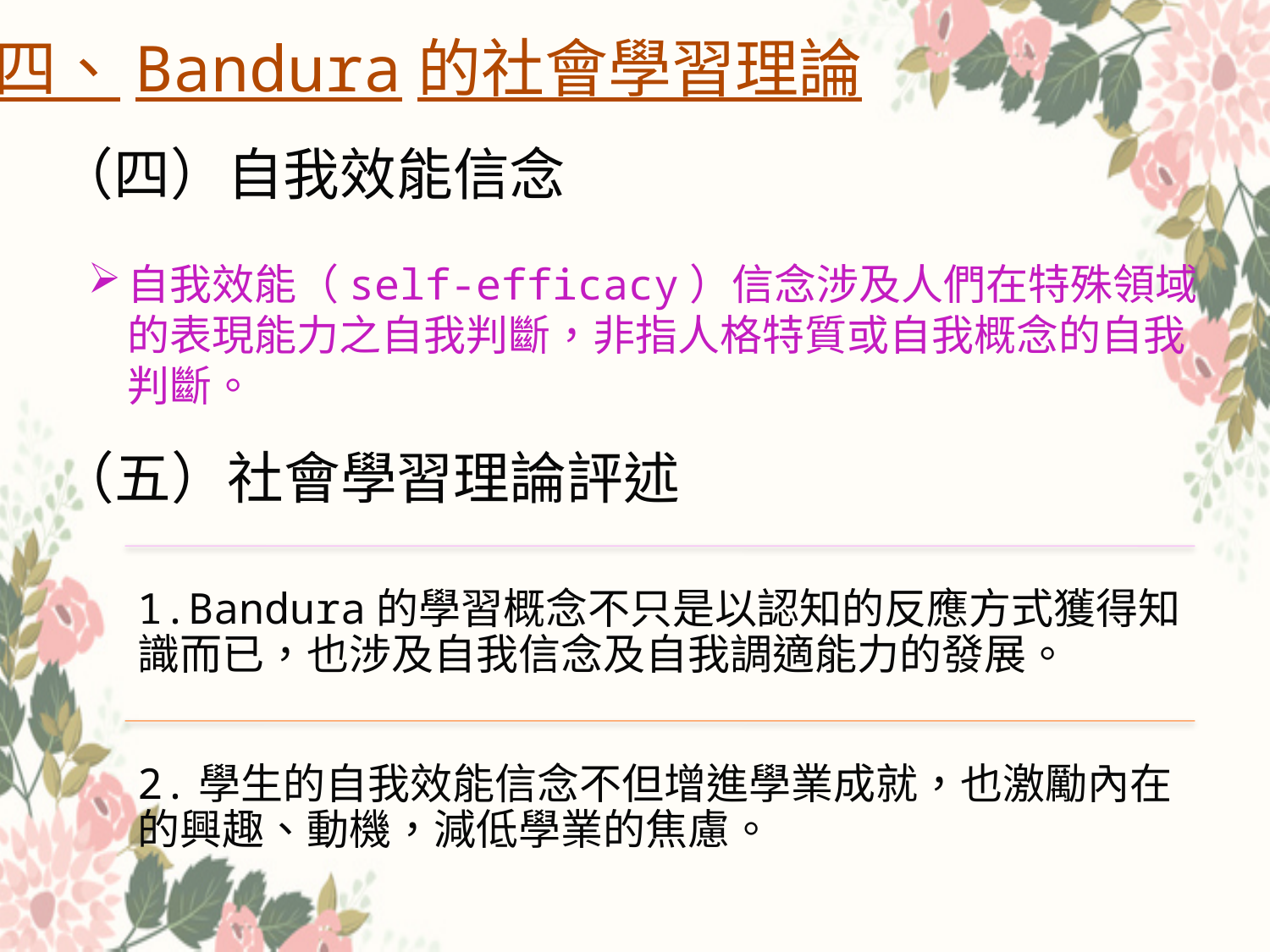

四、Bandura的社會學習理論
（四）自我效能信念
自我效能（self-efficacy）信念涉及人們在特殊領域的表現能力之自我判斷，非指人格特質或自我概念的自我判斷。
（五）社會學習理論評述
1.Bandura的學習概念不只是以認知的反應方式獲得知識而已，也涉及自我信念及自我調適能力的發展。
2.學生的自我效能信念不但增進學業成就，也激勵內在的興趣、動機，減低學業的焦慮。